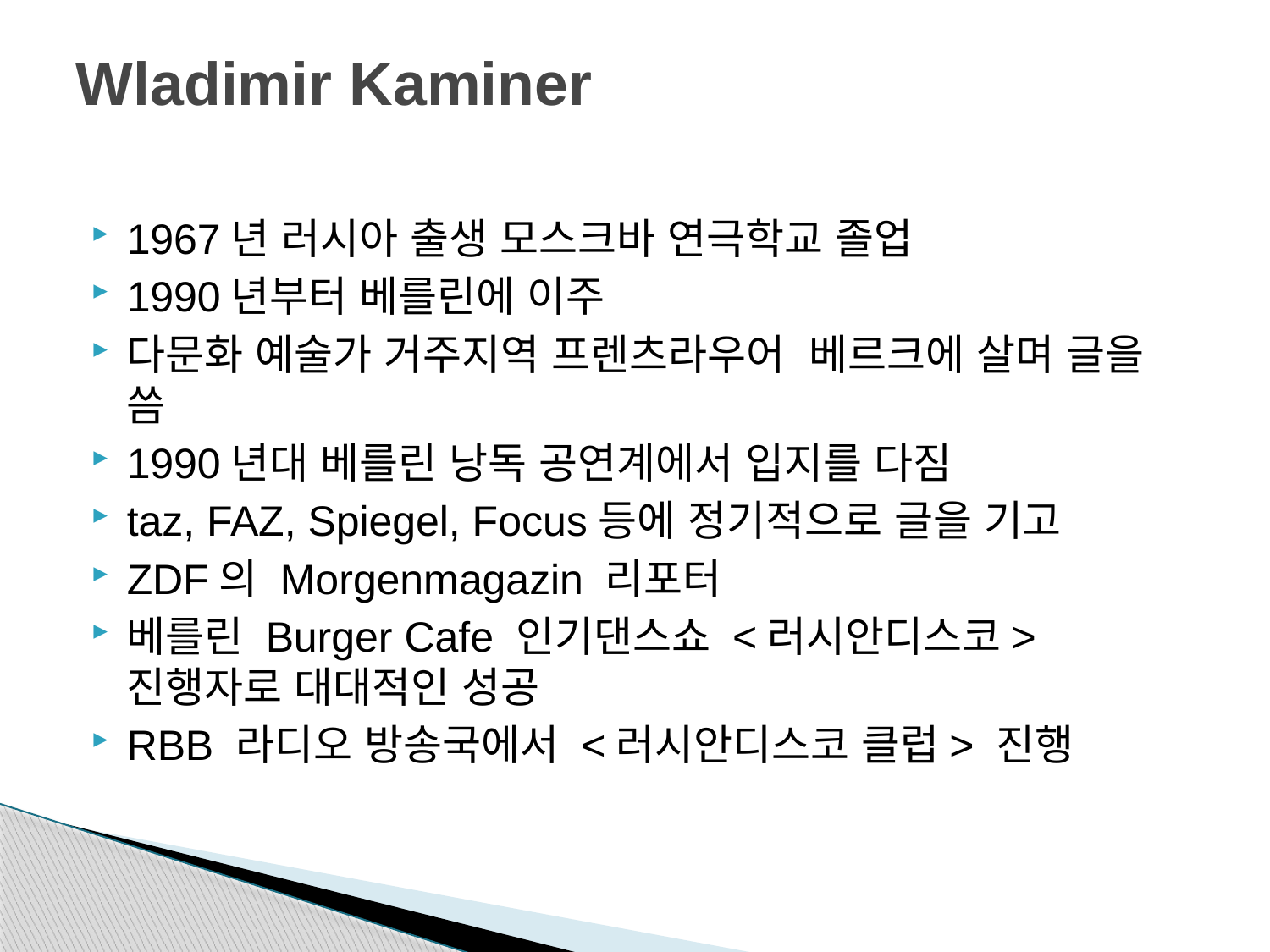

# Wladimir Kaminer
1967년 러시아 출생 모스크바 연극학교 졸업
1990년부터 베를린에 이주
다문화 예술가 거주지역 프렌츠라우어  베르크에 살며 글을 씀
1990년대 베를린 낭독 공연계에서 입지를 다짐
taz, FAZ, Spiegel, Focus등에 정기적으로 글을 기고
ZDF의 Morgenmagazin 리포터
베를린 Burger Cafe 인기댄스쇼 <러시안디스코> 진행자로 대대적인 성공
RBB 라디오 방송국에서 <러시안디스코 클럽> 진행